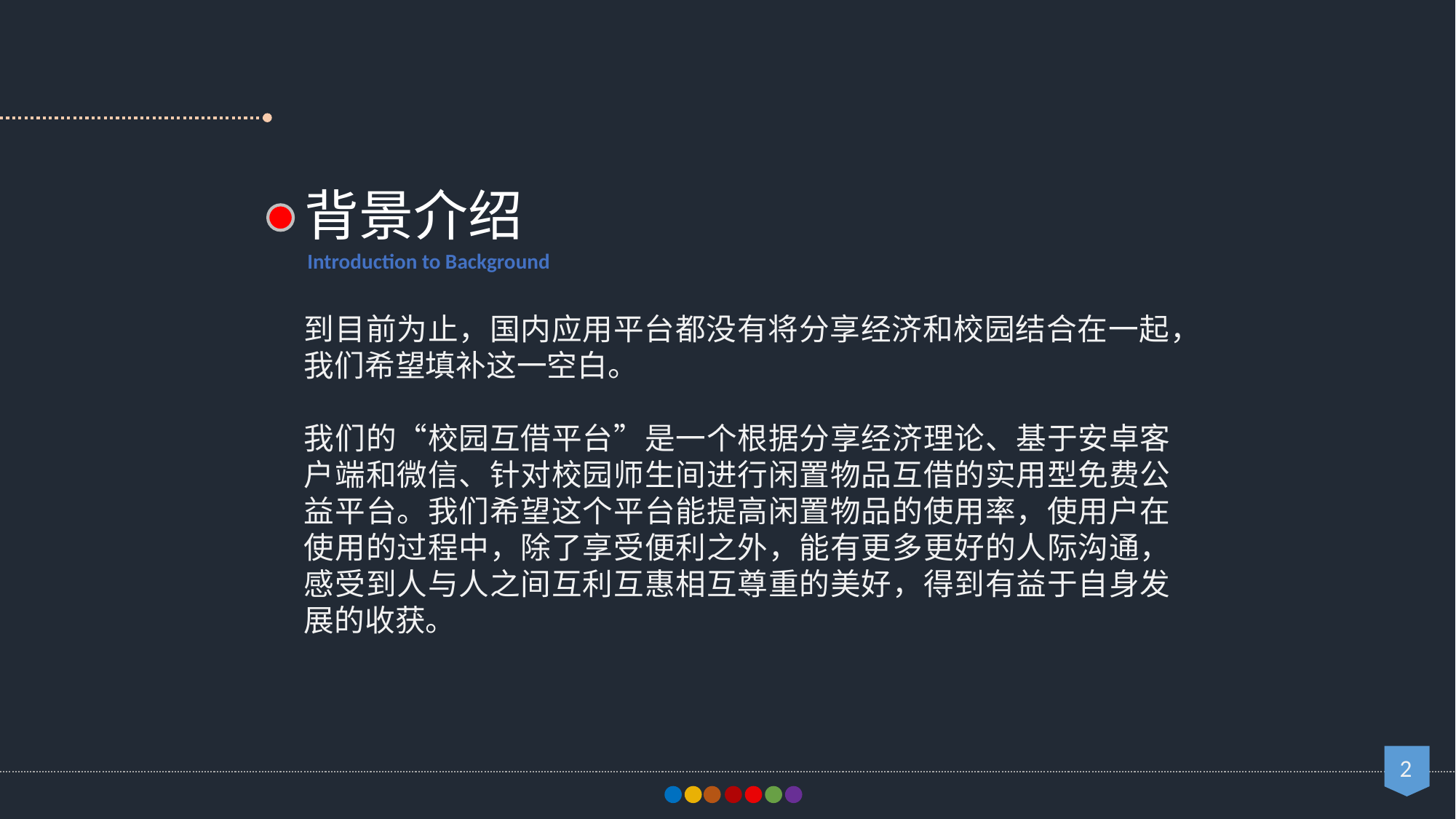

背景介绍

Introduction to Background
到目前为止，国内应用平台都没有将分享经济和校园结合在一起，我们希望填补这一空白。

我们的“校园互借平台”是一个根据分享经济理论、基于安卓客户端和微信、针对校园师生间进行闲置物品互借的实用型免费公益平台。我们希望这个平台能提高闲置物品的使用率，使用户在使用的过程中，除了享受便利之外，能有更多更好的人际沟通，感受到人与人之间互利互惠相互尊重的美好，得到有益于自身发展的收获。

2